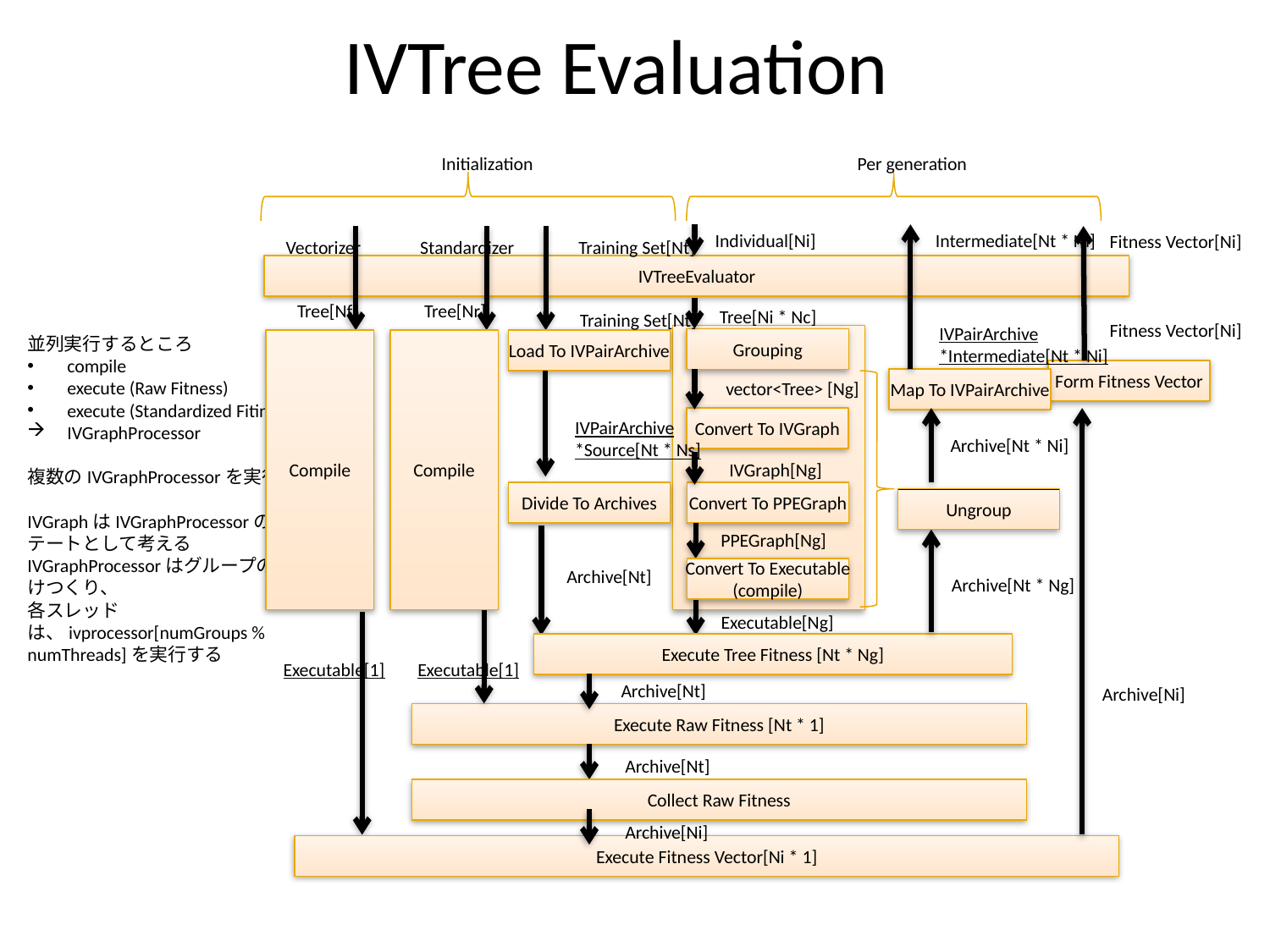

# IVTree Evaluation

Initialization
Per generation
Individual[Ni]
Intermediate[Nt * Ni]
Fitness Vector[Ni]
Vectorizer
Standardizer
Training Set[Nt]
IVTreeEvaluator
Tree[Nf]
Tree[Nr]
Tree[Ni * Nc]
Training Set[Nt]
Fitness Vector[Ni]
IVPairArchive
*Intermediate[Nt * Ni]

並列実行するところ
compile
execute (Raw Fitness)
execute (Standardized Fitiness)
IVGraphProcessor

複数のIVGraphProcessorを実行する

IVGraphはIVGraphProcessorの内部ステートとして考える
IVGraphProcessorはグループの数だけつくり、
各スレッドは、ivprocessor[numGroups % numThreads]を実行する
Grouping
Load To IVPairArchive
Compile
Compile
Form Fitness Vector
Map To IVPairArchive
vector<Tree> [Ng]

Convert To IVGraph
IVPairArchive
*Source[Nt * Ns]
Archive[Nt * Ni]
IVGraph[Ng]
Divide To Archives
Convert To PPEGraph
Ungroup
PPEGraph[Ng]
Convert To Executable
(compile)
Archive[Nt]
Archive[Nt * Ng]
Executable[Ng]
Execute Tree Fitness [Nt * Ng]
Executable[1]
Executable[1]
Archive[Nt]
Archive[Ni]
Execute Raw Fitness [Nt * 1]
Archive[Nt]
Collect Raw Fitness
Archive[Ni]
Execute Fitness Vector[Ni * 1]